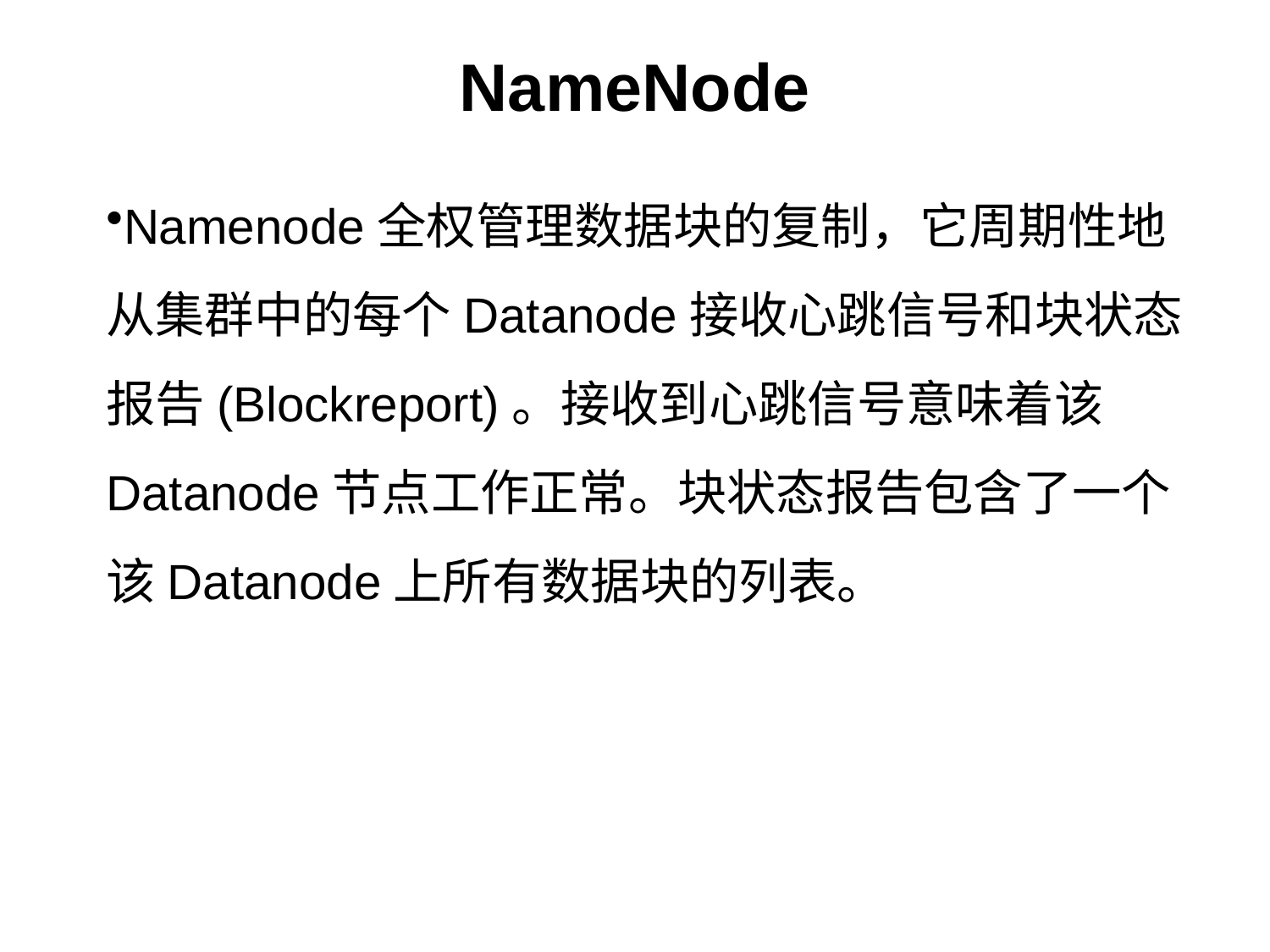

NameNode
Namenode全权管理数据块的复制，它周期性地从集群中的每个Datanode接收心跳信号和块状态报告(Blockreport)。接收到心跳信号意味着该Datanode节点工作正常。块状态报告包含了一个该Datanode上所有数据块的列表。